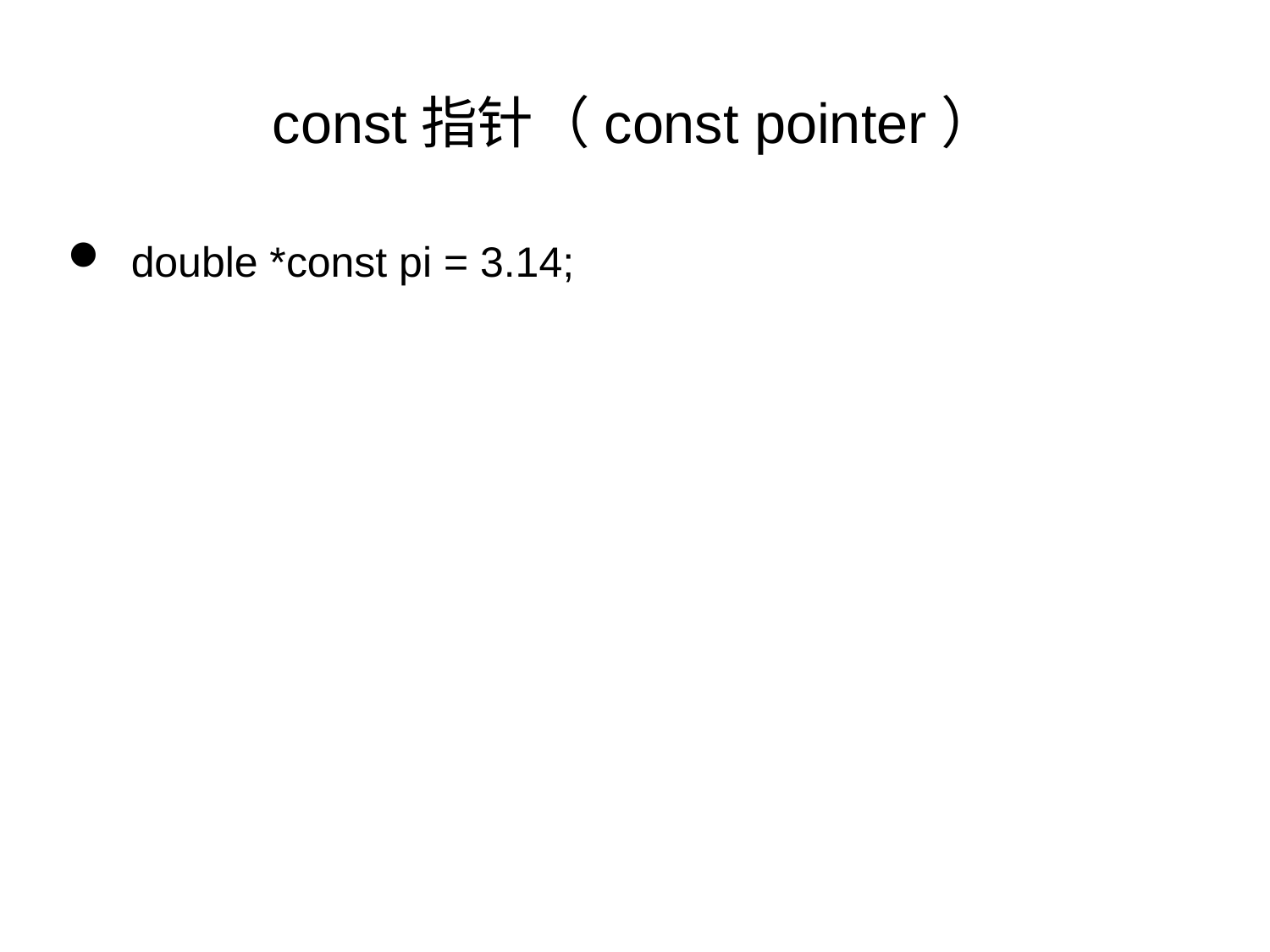

const指针（const pointer）
double *const pi = 3.14;